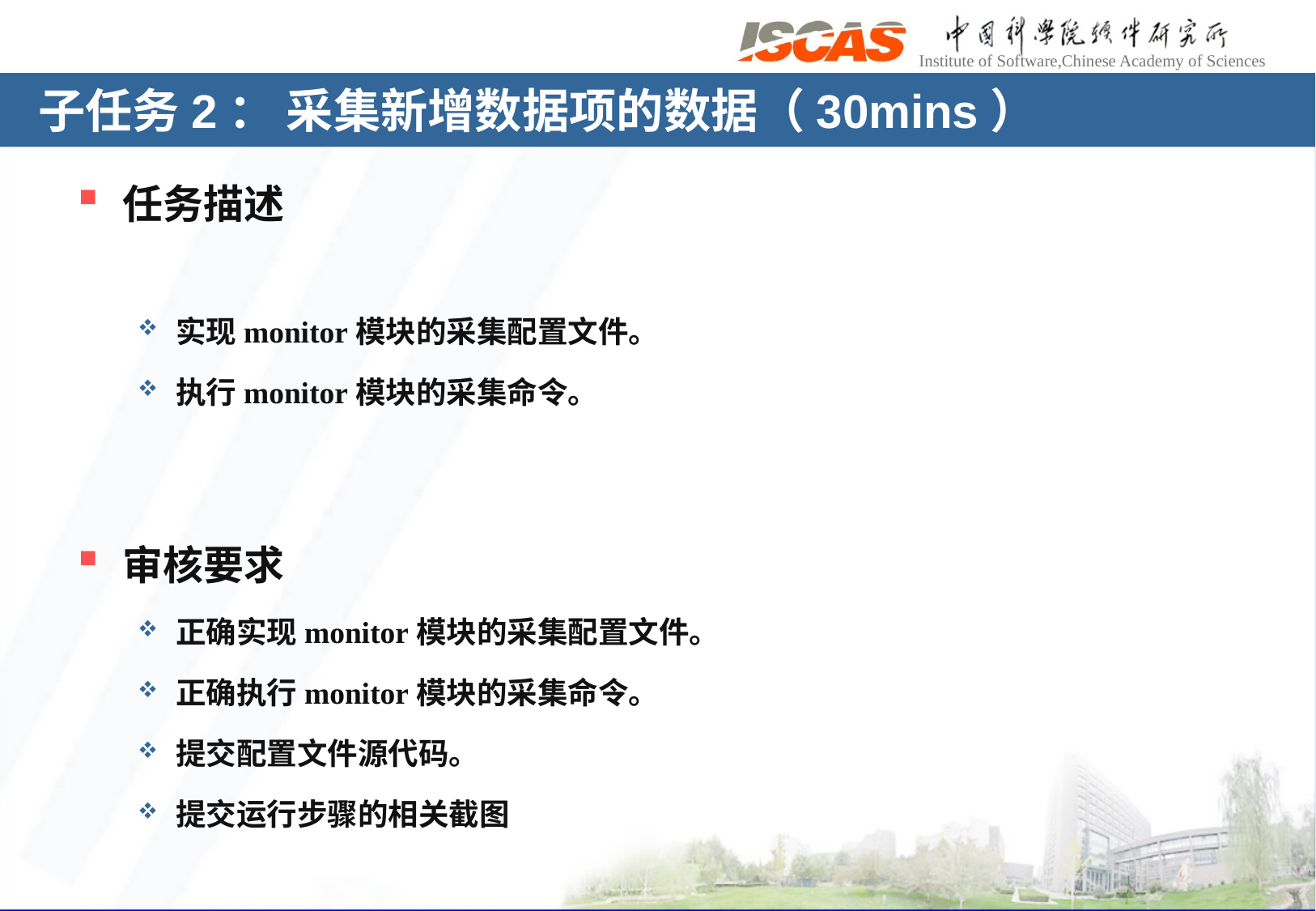

# 子任务2： 采集新增数据项的数据（30mins）
任务描述

实现monitor模块的采集配置文件。
执行monitor模块的采集命令。

审核要求
正确实现monitor模块的采集配置文件。
正确执行monitor模块的采集命令。
提交配置文件源代码。
提交运行步骤的相关截图